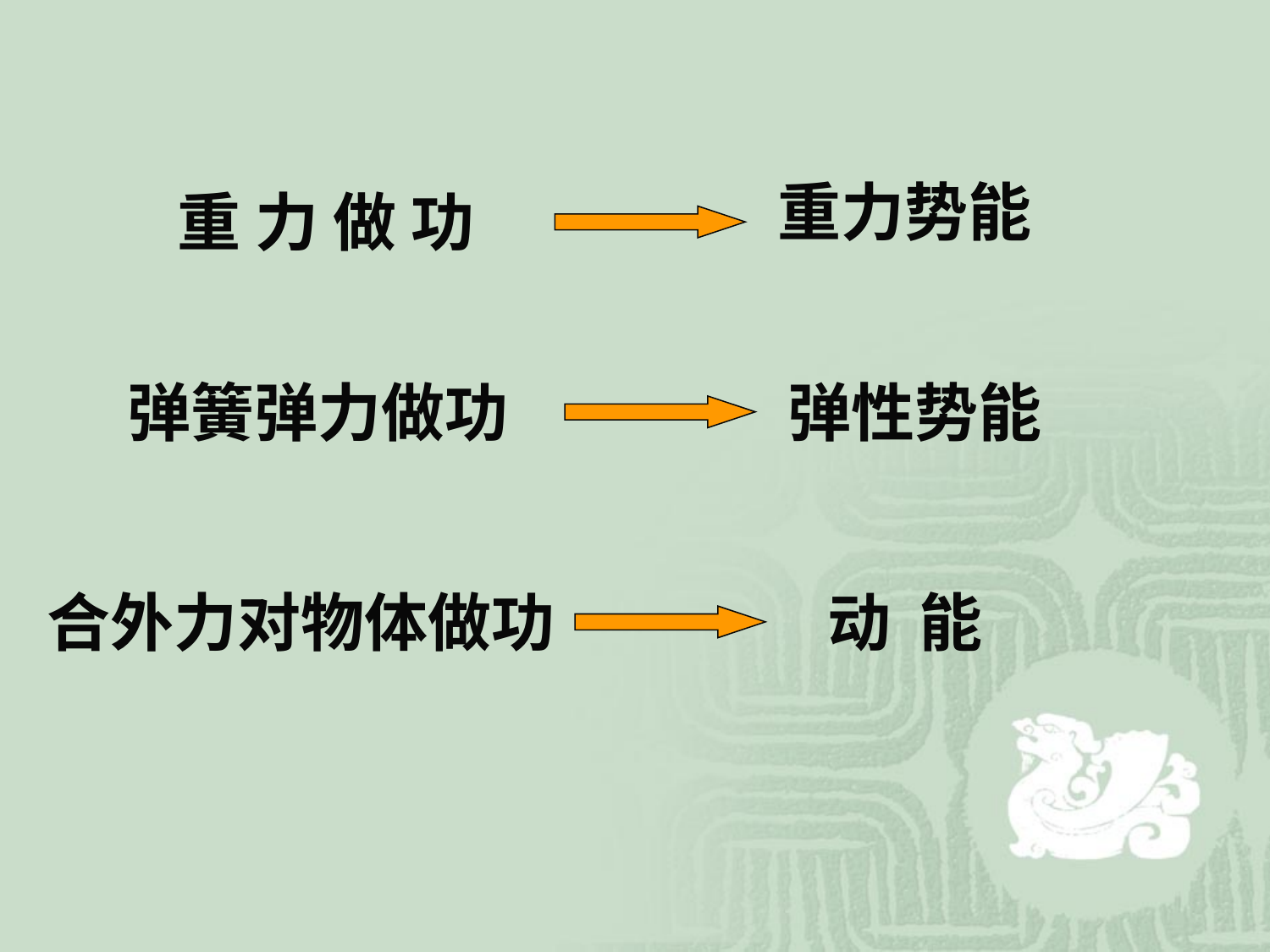

重力势能
重 力 做 功

弹簧弹力做功
弹性势能

合外力对物体做功
动  能